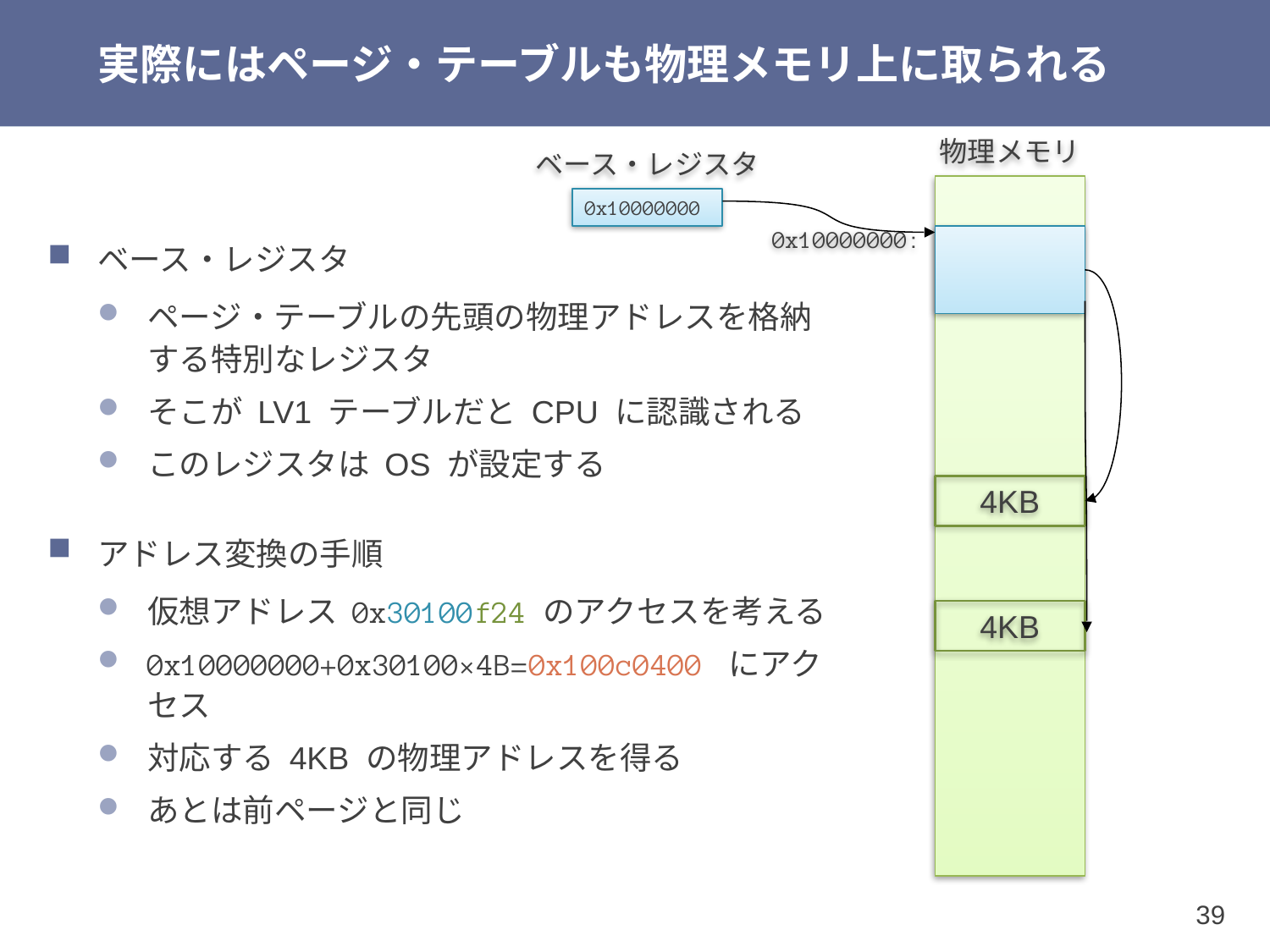

# 実際にはページ・テーブルも物理メモリ上に取られる
物理メモリ
ベース・レジスタ
ベース・レジスタ
ページ・テーブルの先頭の物理アドレスを格納する特別なレジスタ
そこが LV1 テーブルだと CPU に認識される
このレジスタは OS が設定する
アドレス変換の手順
仮想アドレス 0x30100f24 のアクセスを考える
0x10000000+0x30100×4B=0x100c0400 にアクセス
対応する 4KB の物理アドレスを得る
あとは前ページと同じ

0x10000000
0x10000000:

4KB
4KB